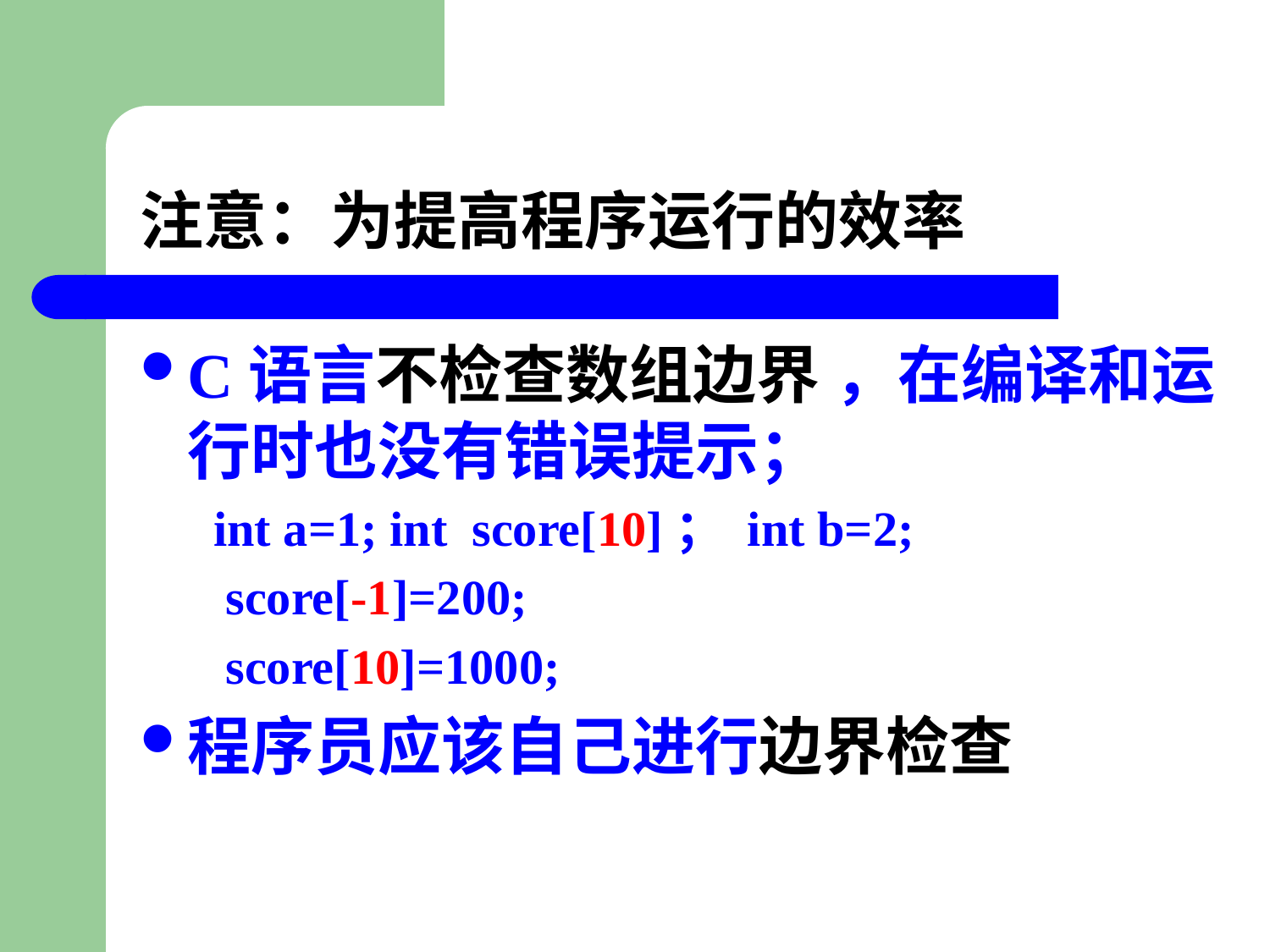

# 注意：为提高程序运行的效率
C语言不检查数组边界 ，在编译和运行时也没有错误提示；
      int a=1; int  score[10]； int b=2;
       score[-1]=200;
       score[10]=1000;
程序员应该自己进行边界检查